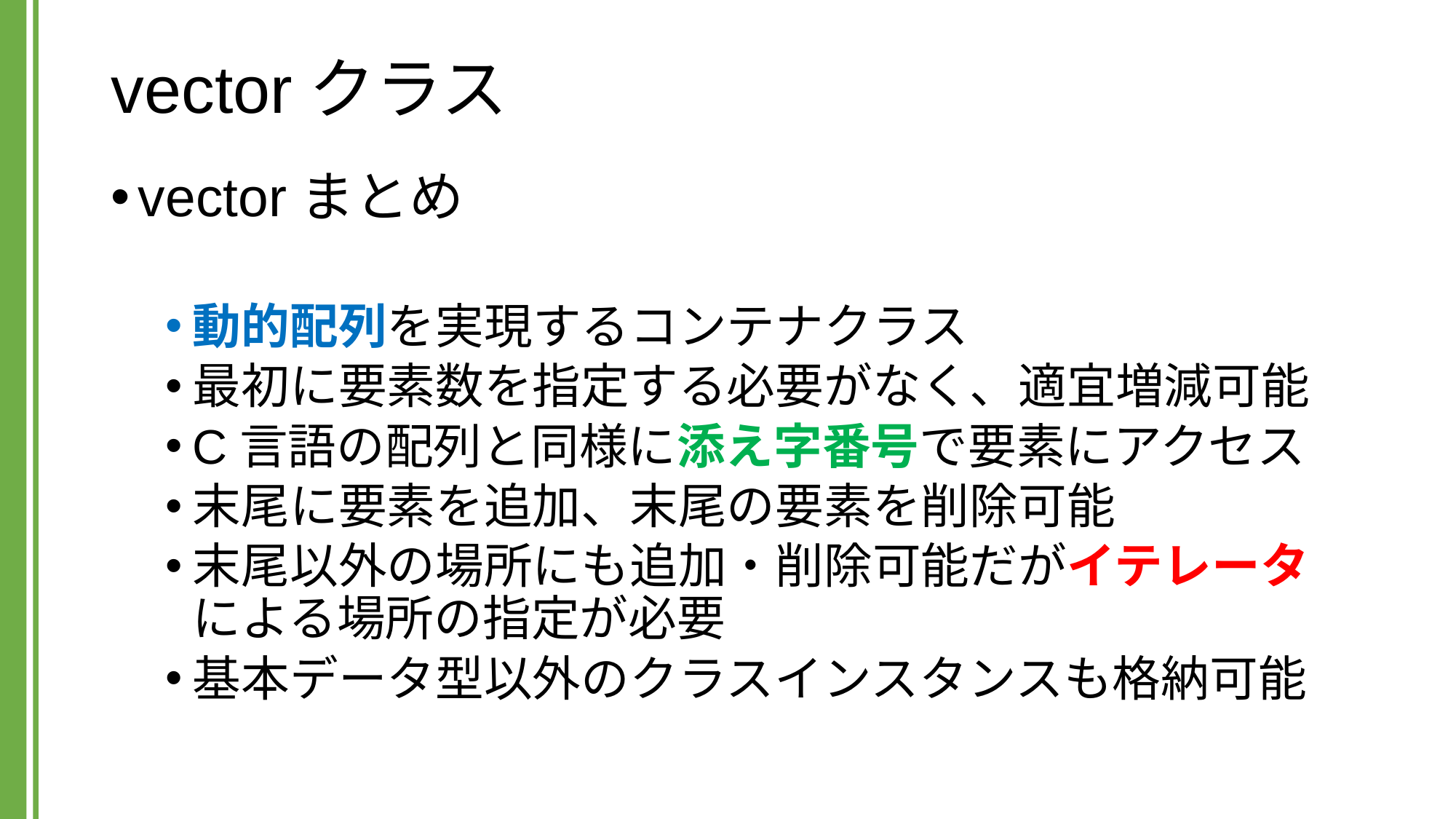

# vectorクラス
vectorまとめ
動的配列を実現するコンテナクラス
最初に要素数を指定する必要がなく、適宜増減可能
C言語の配列と同様に添え字番号で要素にアクセス
末尾に要素を追加、末尾の要素を削除可能
末尾以外の場所にも追加・削除可能だがイテレータによる場所の指定が必要
基本データ型以外のクラスインスタンスも格納可能